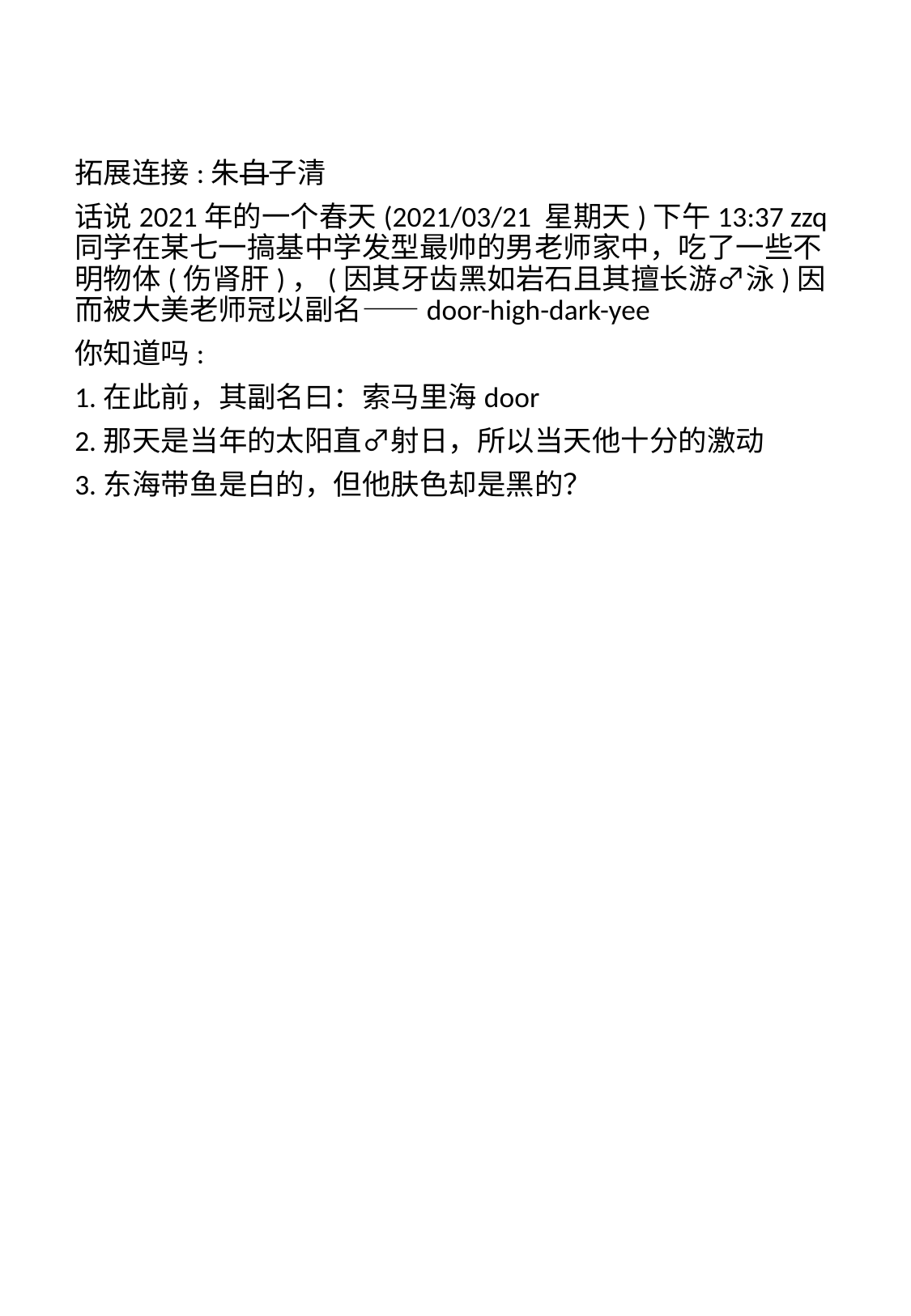

拓展连接:朱自子清
话说2021年的一个春天(2021/03/21 星期天)下午13:37 zzq同学在某七一搞基中学发型最帅的男老师家中，吃了一些不明物体(伤肾肝)，(因其牙齿黑如岩石且其擅长游♂泳)因而被大美老师冠以副名——door-high-dark-yee
你知道吗:
1.在此前，其副名曰：索马里海door
2.那天是当年的太阳直♂射日，所以当天他十分的激动
3.东海带鱼是白的，但他肤色却是黑的？